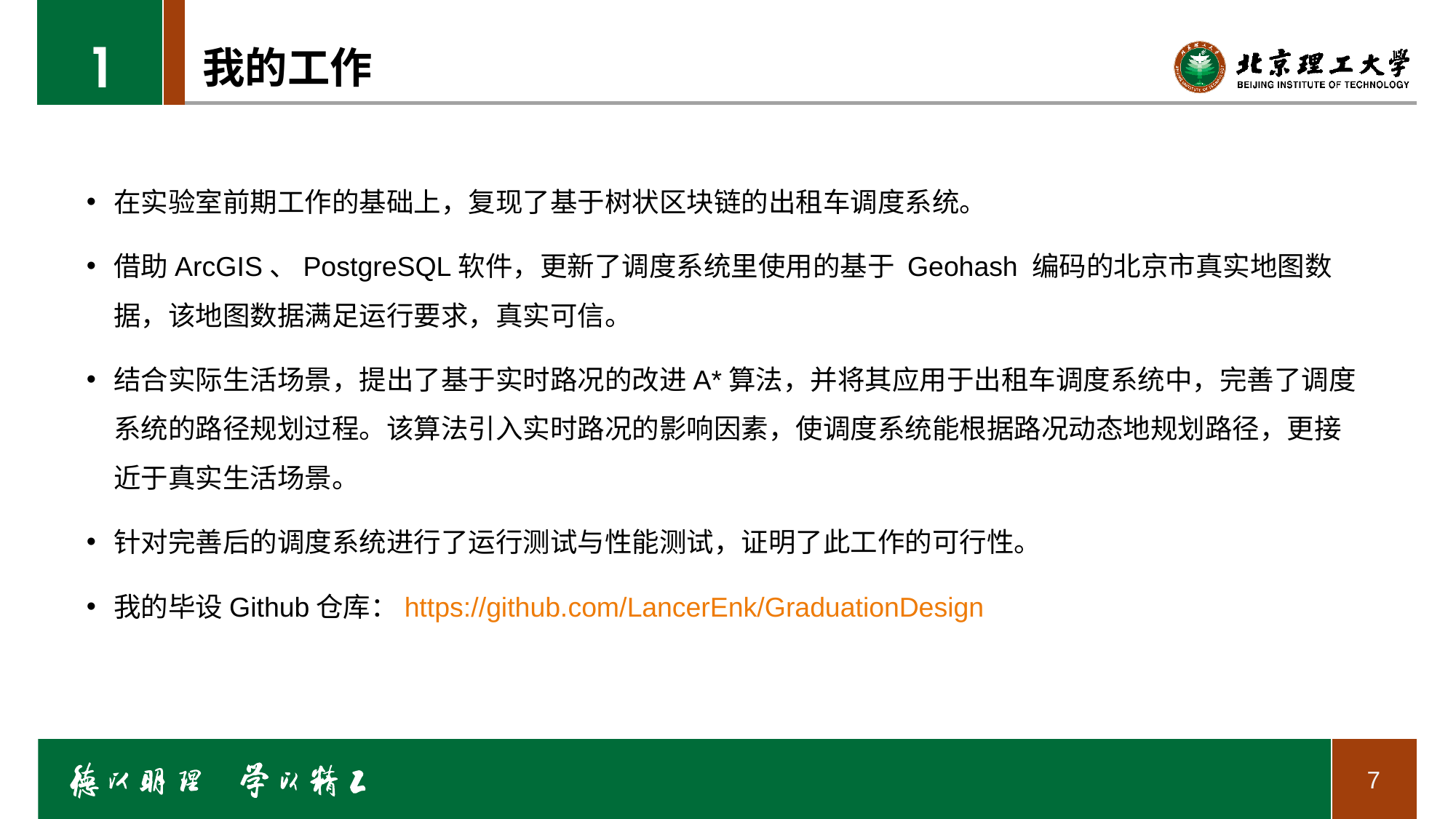

1
# 我的工作
在实验室前期工作的基础上，复现了基于树状区块链的出租车调度系统。
借助ArcGIS、PostgreSQL软件，更新了调度系统里使用的基于 Geohash 编码的北京市真实地图数据，该地图数据满足运行要求，真实可信。
结合实际生活场景，提出了基于实时路况的改进A*算法，并将其应用于出租车调度系统中，完善了调度系统的路径规划过程。该算法引入实时路况的影响因素，使调度系统能根据路况动态地规划路径，更接近于真实生活场景。
针对完善后的调度系统进行了运行测试与性能测试，证明了此工作的可行性。
我的毕设Github仓库：https://github.com/LancerEnk/GraduationDesign